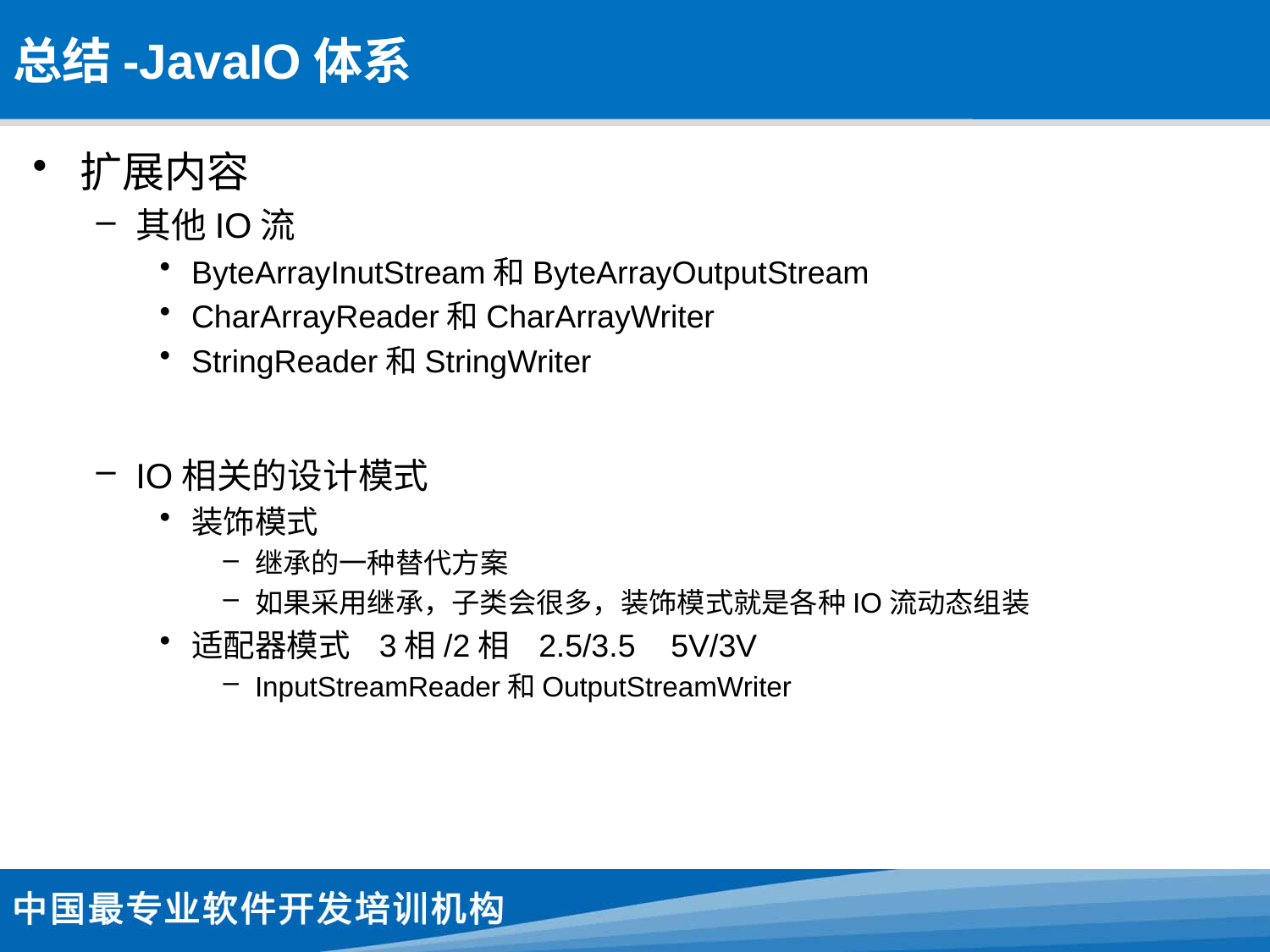

# 总结-JavaIO体系
扩展内容
其他IO流
ByteArrayInutStream和ByteArrayOutputStream
CharArrayReader和CharArrayWriter
StringReader和StringWriter

IO相关的设计模式
装饰模式
继承的一种替代方案
如果采用继承，子类会很多，装饰模式就是各种IO流动态组装
适配器模式   3相/2相   2.5/3.5    5V/3V
InputStreamReader和OutputStreamWriter